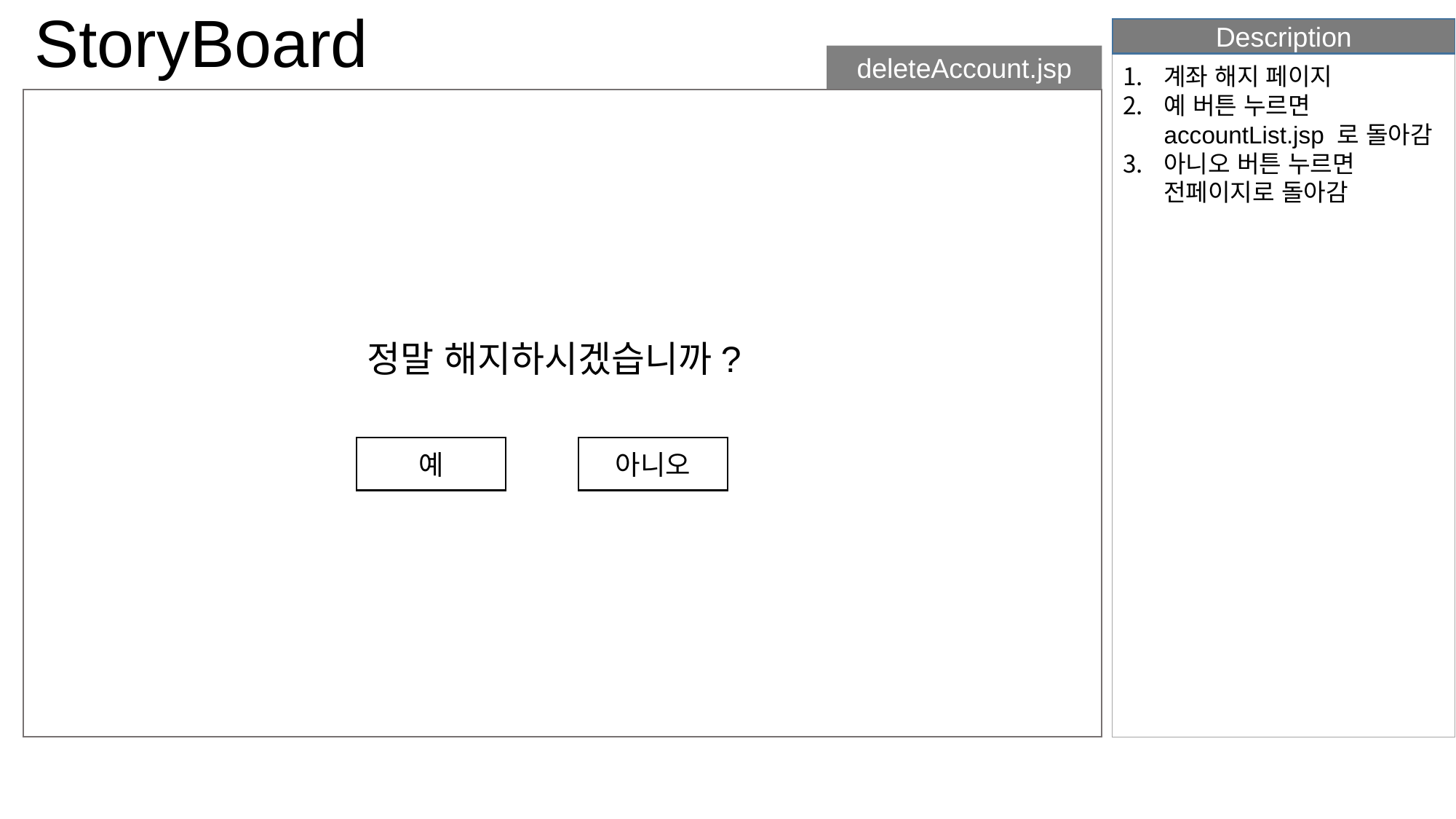

# StoryBoard

Description
deleteAccount.jsp

계좌 해지 페이지
예 버튼 누르면 accountList.jsp 로 돌아감
아니오 버튼 누르면 전페이지로 돌아감

정말 해지하시겠습니까?
예
아니오